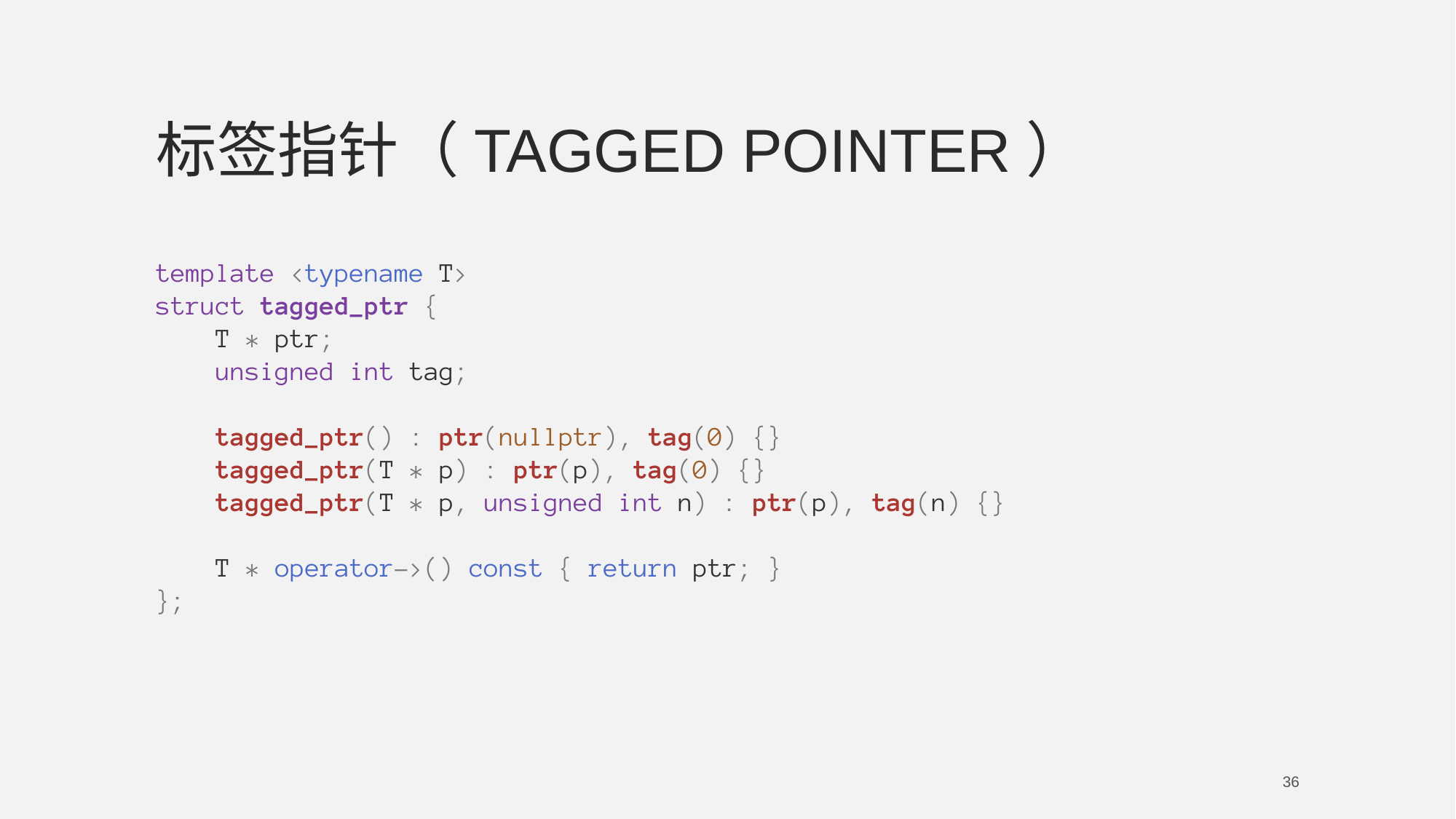

# 标签指针（Tagged pointer）
template <typename T>
struct tagged_ptr {
    T * ptr;
    unsigned int tag;

    tagged_ptr() : ptr(nullptr), tag(0) {}
    tagged_ptr(T * p) : ptr(p), tag(0) {}
    tagged_ptr(T * p, unsigned int n) : ptr(p), tag(n) {}

    T * operator->() const { return ptr; }
};
36